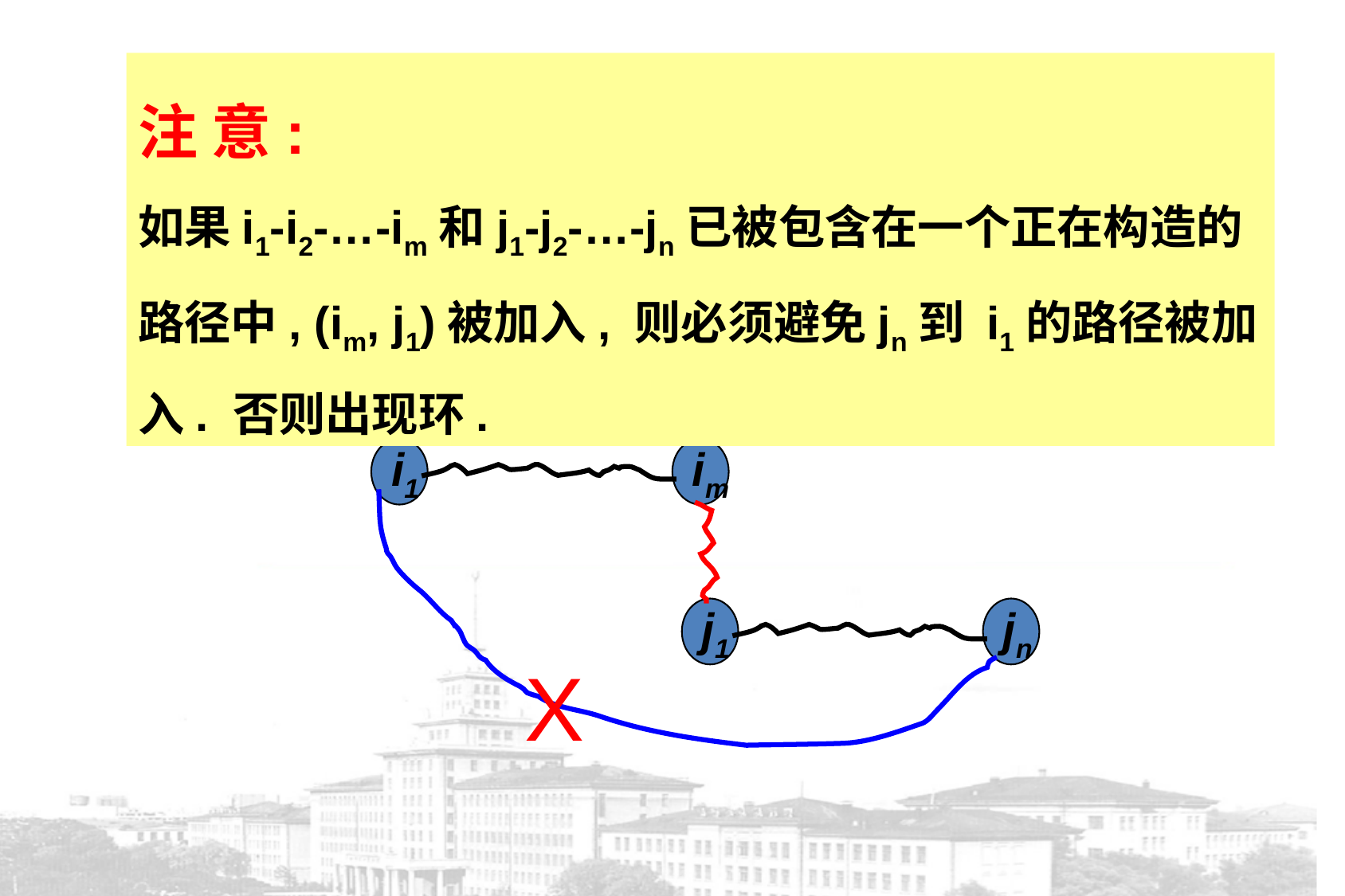

注 意:
如果i1-i2-…-im和j1-j2-…-jn已被包含在一个正在构造的路径中, (im, j1)被加入, 则必须避免jn到 i1的路径被加入. 否则出现环.
i1
im

j1
jn

X